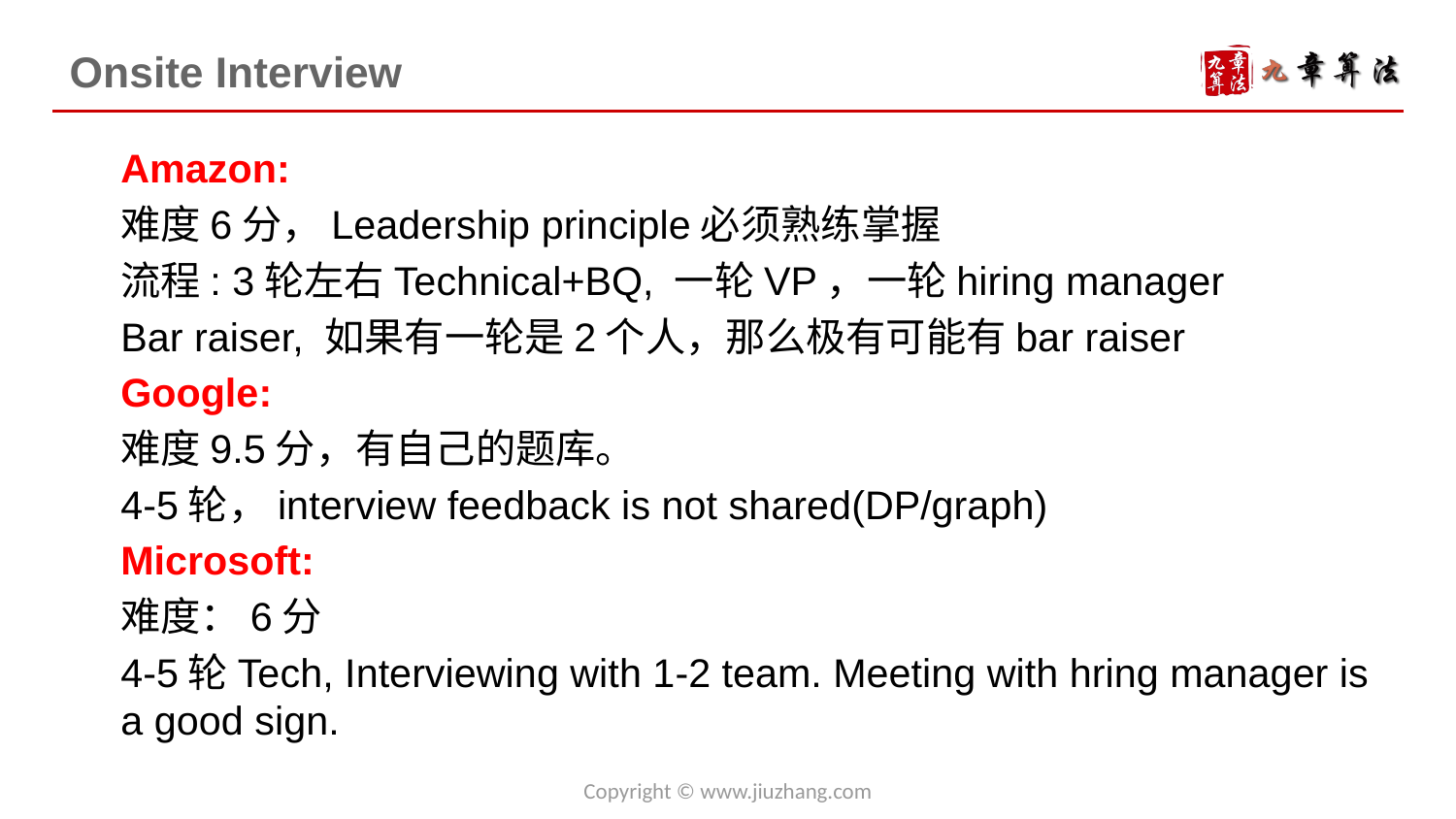

# Onsite Interview
	Amazon:
	难度6分，Leadership principle必须熟练掌握
	流程: 3轮左右Technical+BQ, 一轮VP，一轮hiring manager
	Bar raiser, 如果有一轮是2个人，那么极有可能有bar raiser
	Google:
	难度9.5分，有自己的题库。
	4-5轮，interview feedback is not shared(DP/graph)
	Microsoft:
	难度：6分
	4-5轮Tech, Interviewing with 1-2 team. Meeting with hring manager is a good sign.